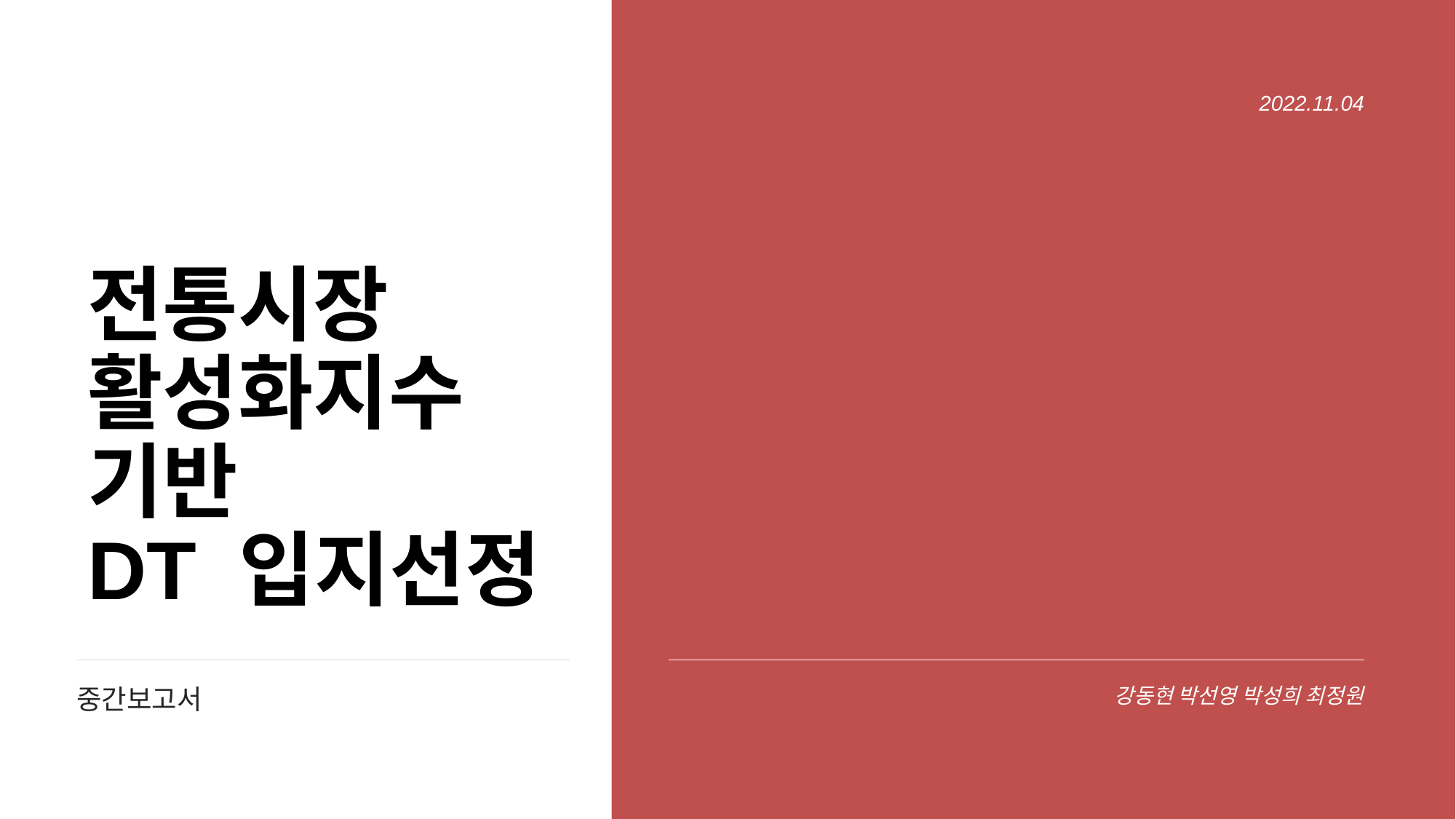

2022.11.04
# 전통시장
활성화지수
기반
DT 입지선정
중간보고서
강동현 박선영 박성희 최정원